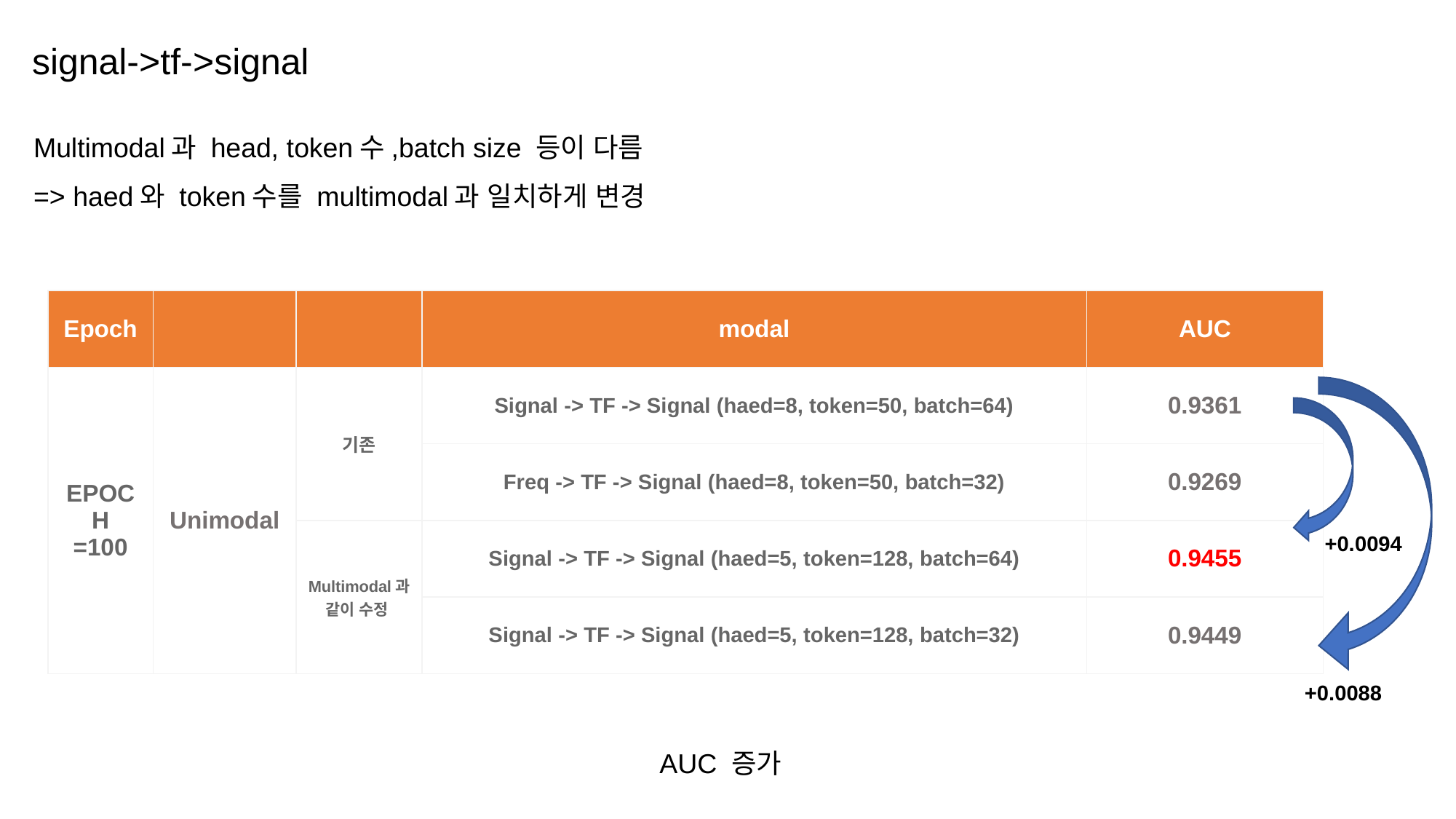

# signal->tf->signal
Multimodal과 head, token수,batch size 등이 다름
=> haed와 token수를 multimodal과 일치하게 변경
| Epoch |  |  | modal | AUC |
| --- | --- | --- | --- | --- |
| EPOCH =100 | Unimodal | 기존 | Signal -> TF -> Signal (haed=8, token=50, batch=64) | 0.9361 |
|  |  |  | Freq -> TF -> Signal (haed=8, token=50, batch=32) | 0.9269 |
|  |  | Multimodal과 같이 수정 | Signal -> TF -> Signal (haed=5, token=128, batch=64) | 0.9455 |
|  |  |  | Signal -> TF -> Signal (haed=5, token=128, batch=32) | 0.9449 |

+0.0094
+0.0088
AUC 증가